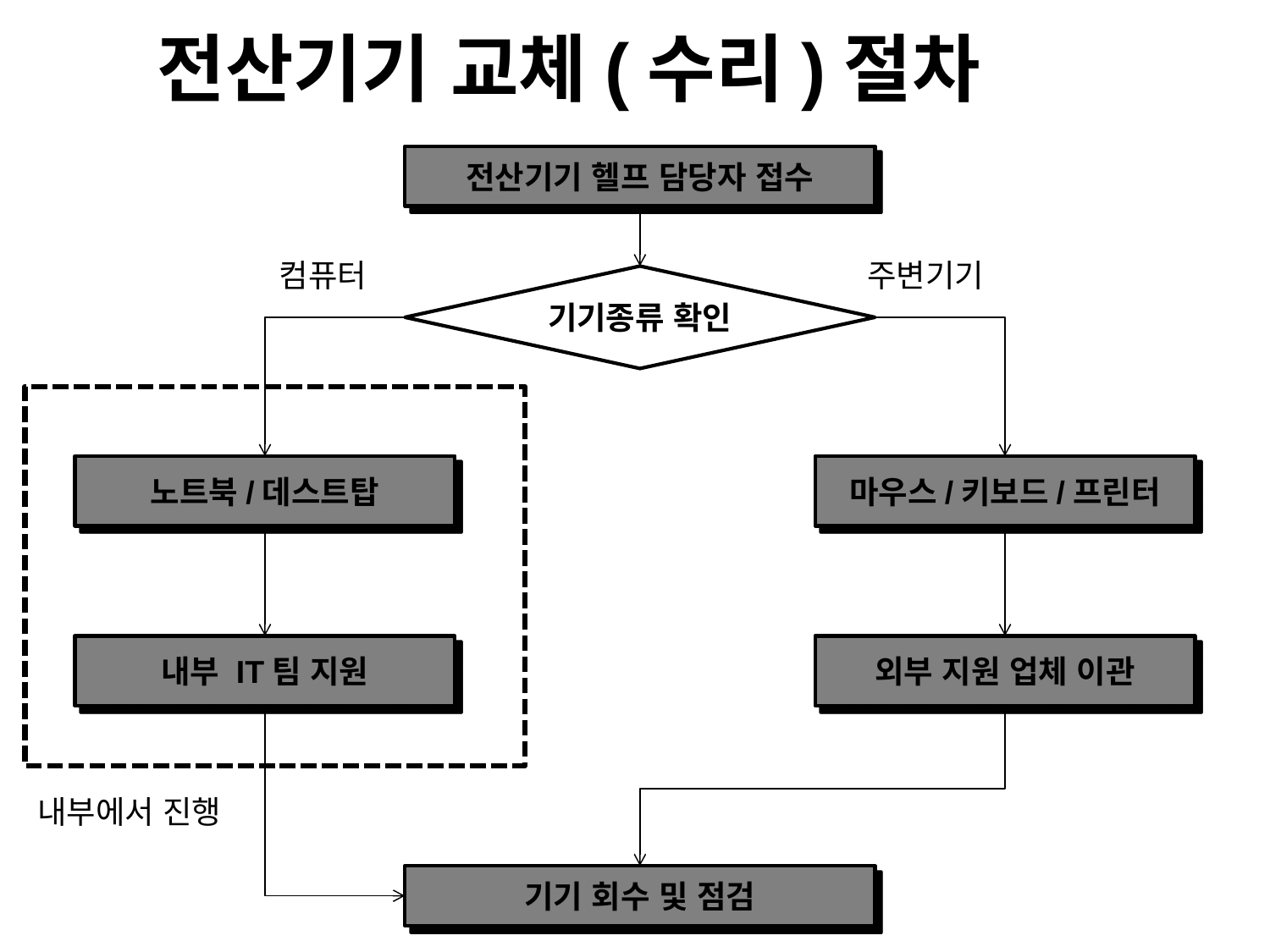

전산기기 교체(수리)절차
전산기기 헬프 담당자 접수
컴퓨터
주변기기
기기종류 확인

노트북/데스트탑
마우스/키보드/프린터
내부 IT팀 지원
외부 지원 업체 이관
내부에서 진행
기기 회수 및 점검